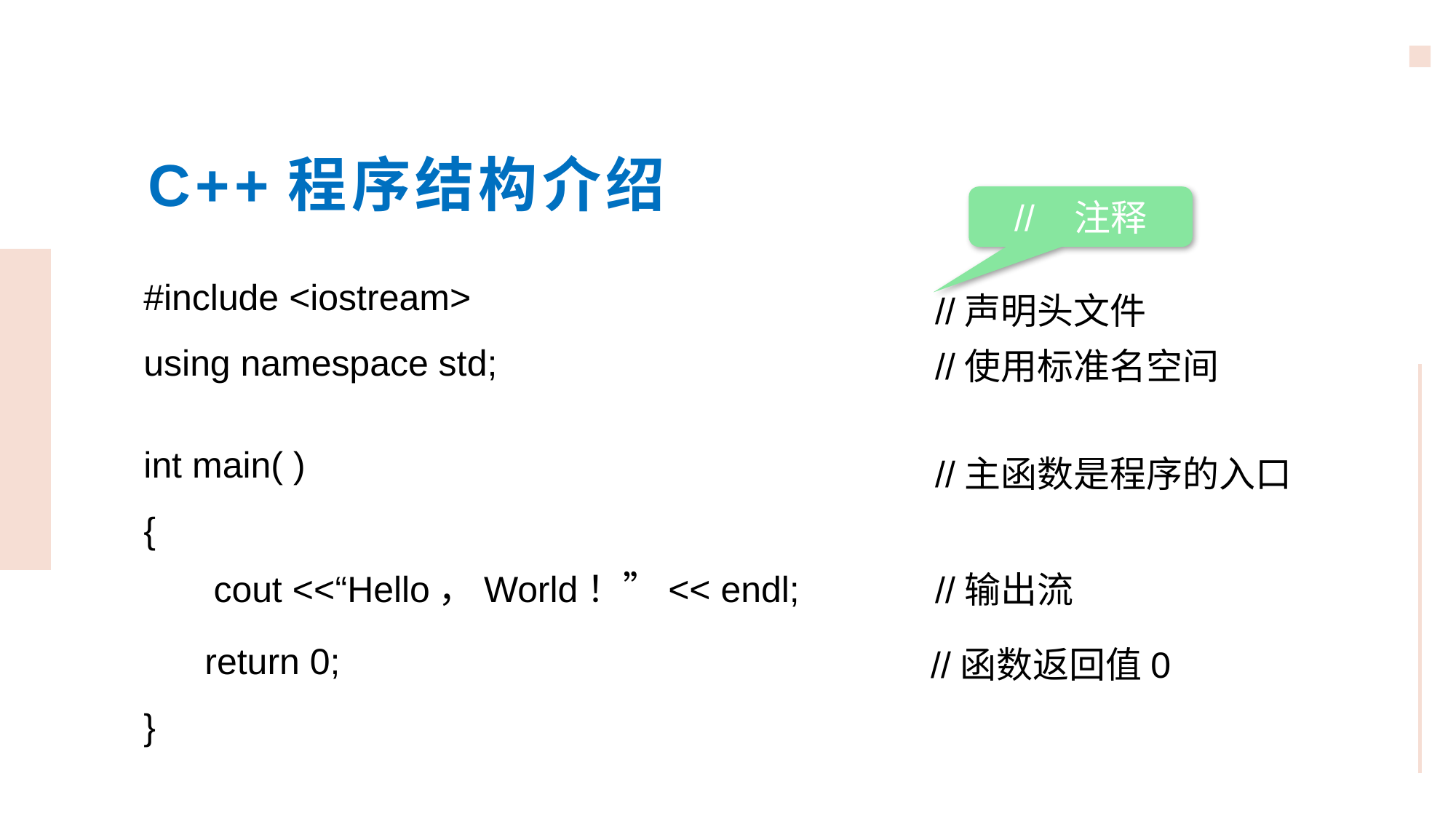

C++程序结构介绍
//   注释
#include <iostream>
using namespace std;
int main( )
{

      return 0;
}
//声明头文件
//使用标准名空间
//主函数是程序的入口
cout <<“Hello，World！”<< endl;
//输出流
//函数返回值0